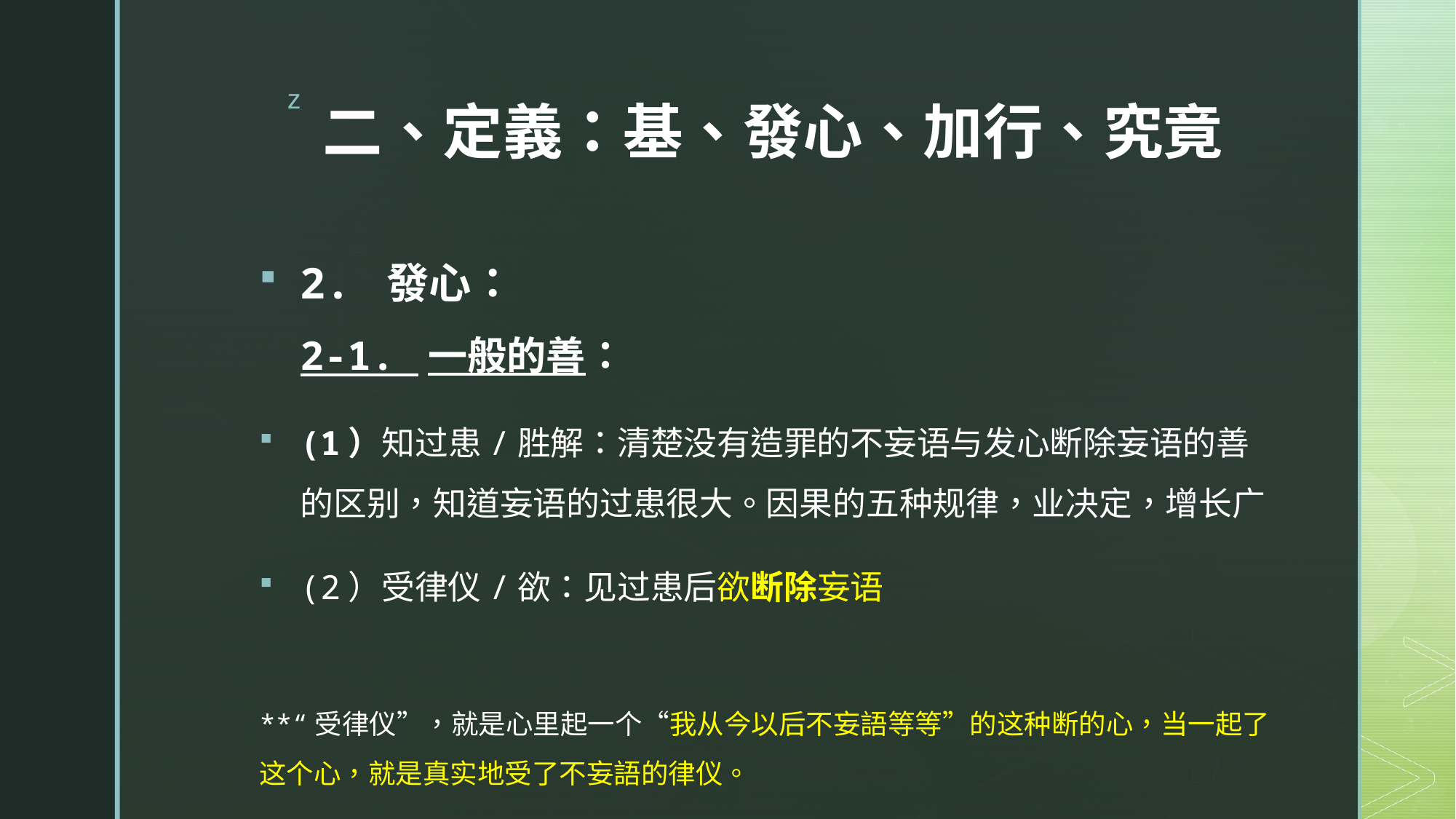

# 二、定義：基、發心、加行、究竟
2. 發心：
2-1. 一般的善：
(1）知过患/胜解：清楚没有造罪的不妄语与发心断除妄语的善的区别，知道妄语的过患很大。因果的五种规律，业决定，增长广
(2）受律仪/欲：见过患后欲断除妄语
**“受律仪”，就是心里起一个“我从今以后不妄語等等”的这种断的心，当一起了这个心，就是真实地受了不妄語的律仪。